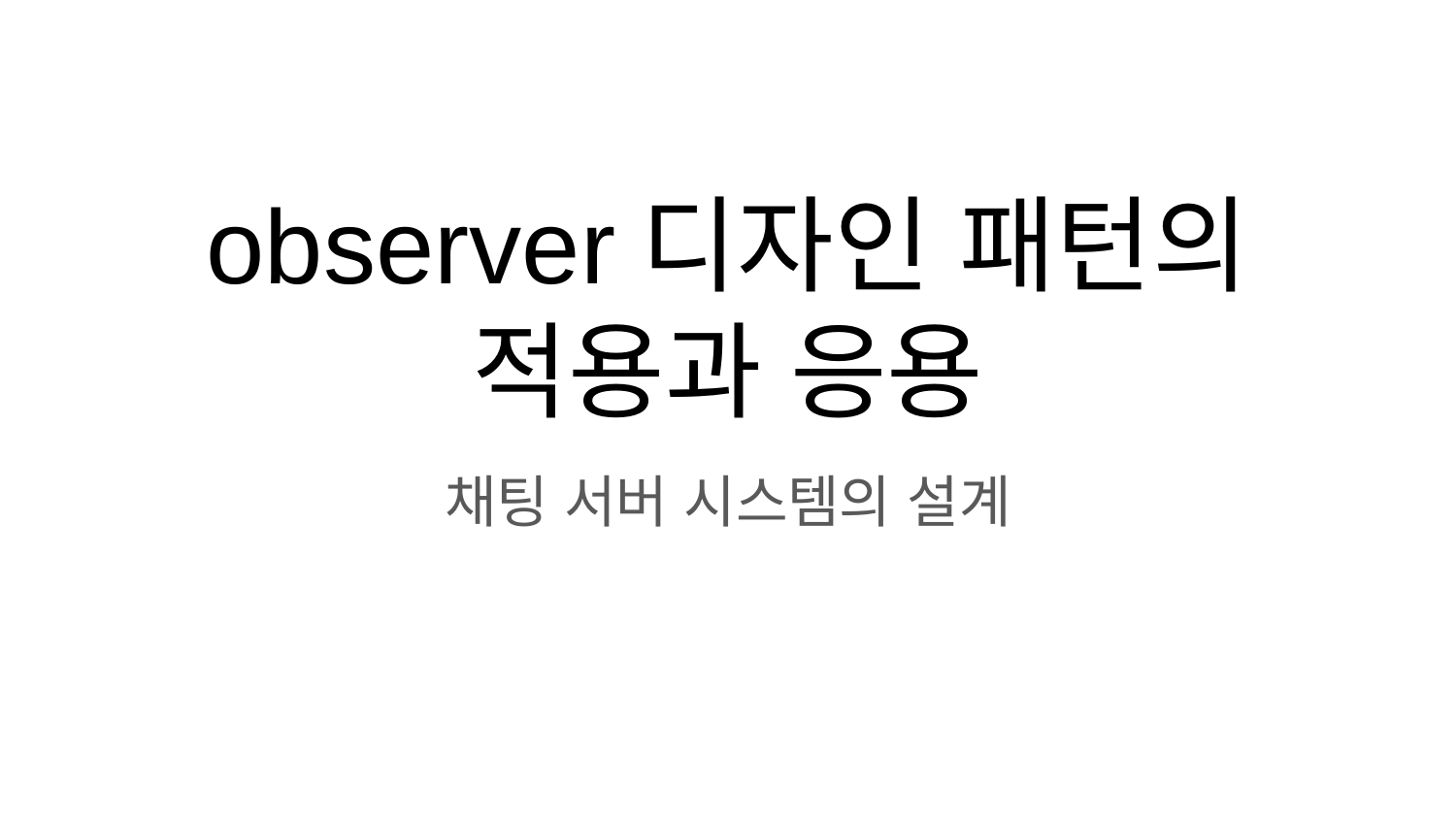

# observer디자인 패턴의 적용과 응용
채팅 서버 시스템의 설계